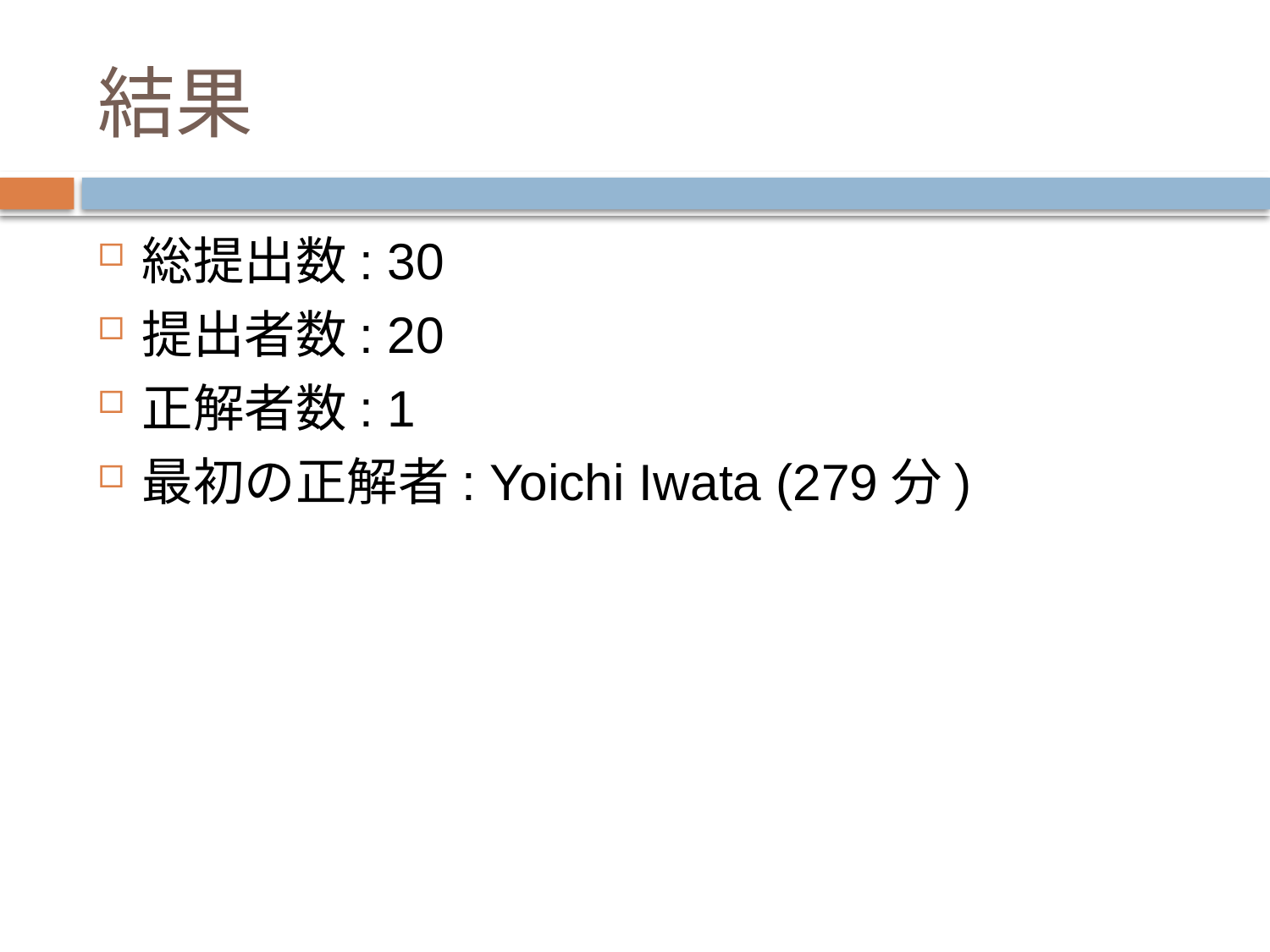

# 結果
総提出数: 30
提出者数: 20
正解者数: 1
最初の正解者: Yoichi Iwata (279分)